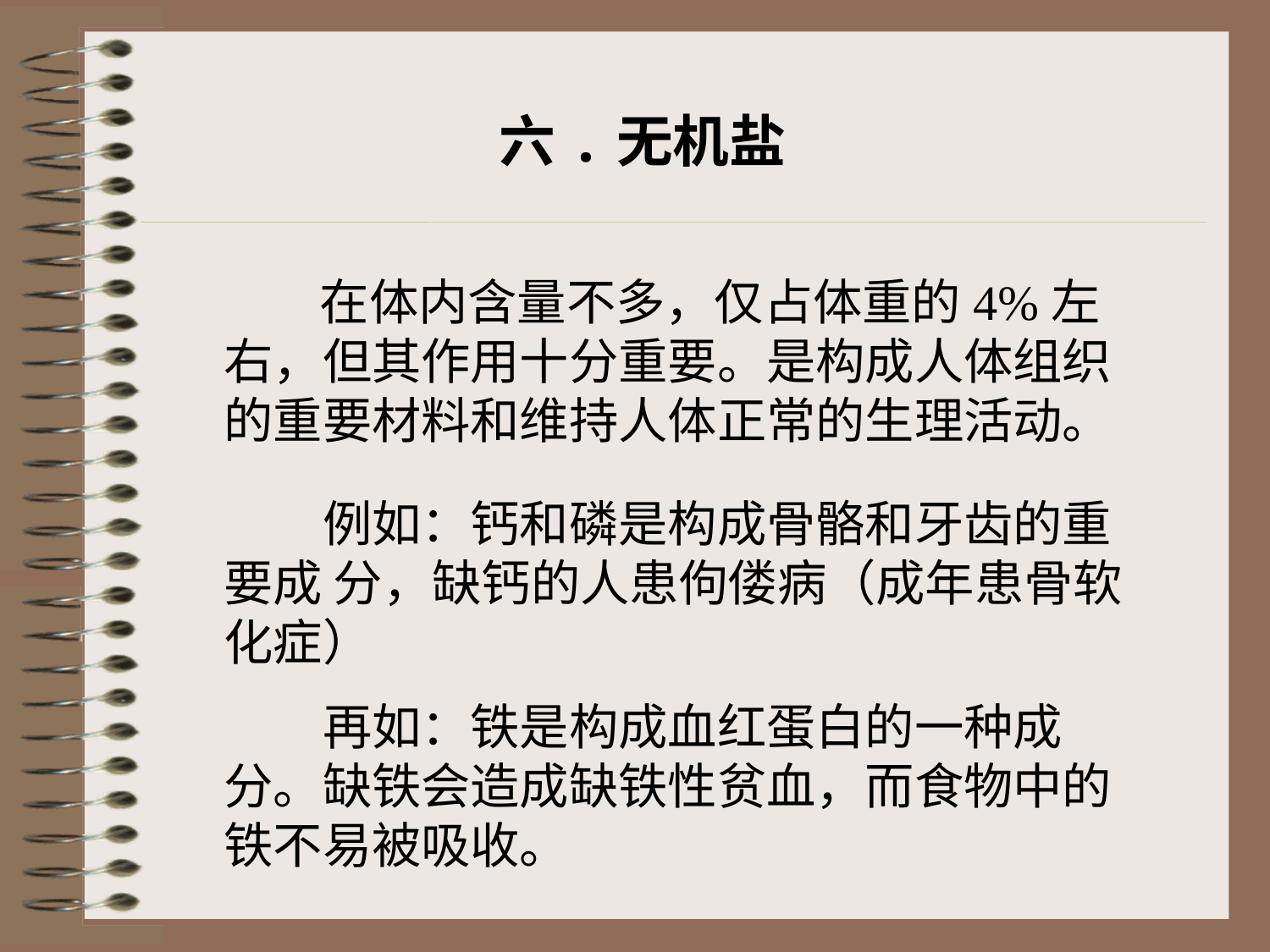

六.无机盐
         在体内含量不多，仅占体重的4%左右，但其作用十分重要。是构成人体组织的重要材料和维持人体正常的生理活动。
　　例如：钙和磷是构成骨骼和牙齿的重要成 分，缺钙的人患佝偻病（成年患骨软化症）
　　再如：铁是构成血红蛋白的一种成分。缺铁会造成缺铁性贫血，而食物中的铁不易被吸收。